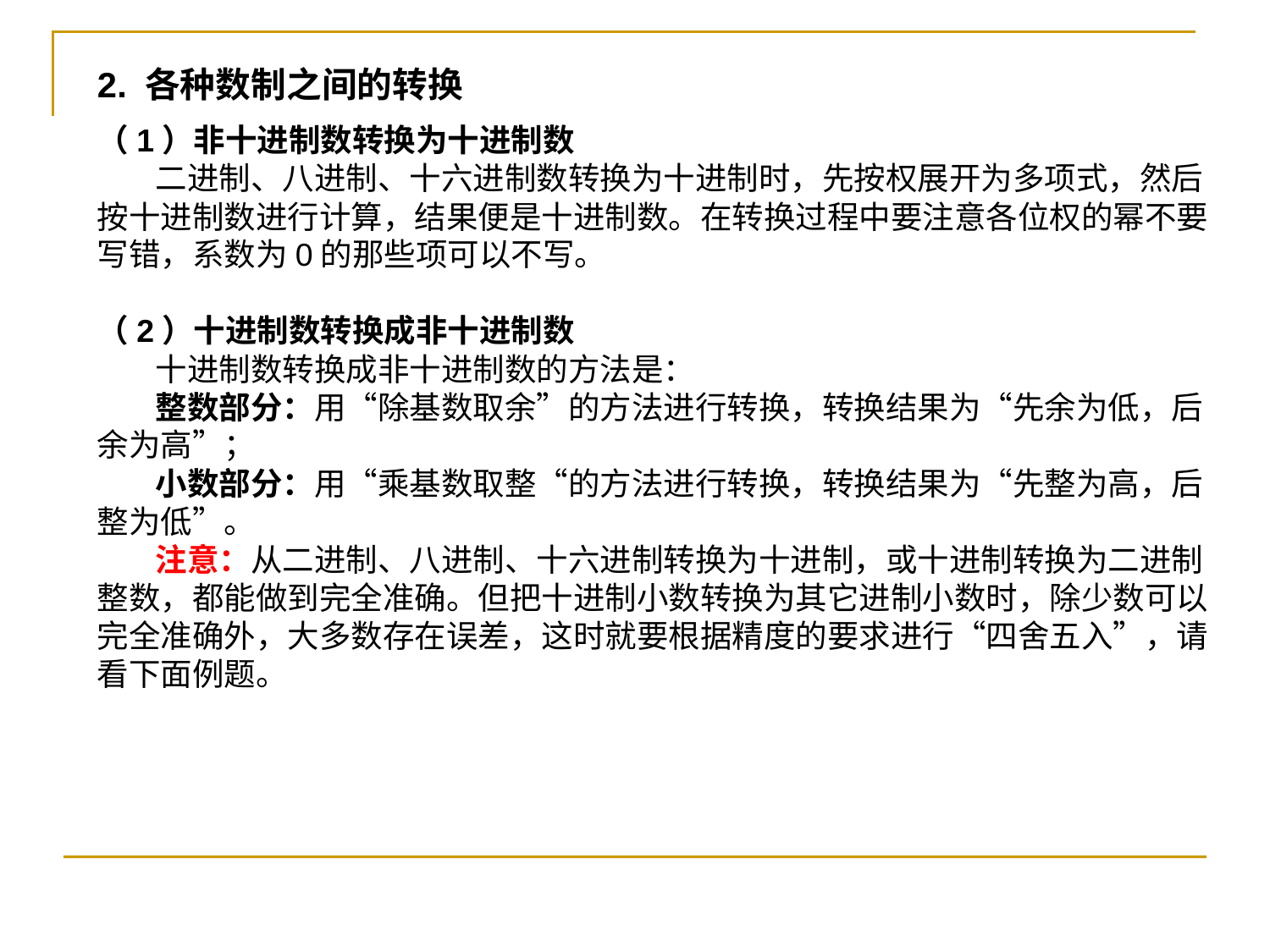

2. 各种数制之间的转换
（1）非十进制数转换为十进制数
       二进制、八进制、十六进制数转换为十进制时，先按权展开为多项式，然后按十进制数进行计算，结果便是十进制数。在转换过程中要注意各位权的幂不要写错，系数为0的那些项可以不写。

（2）十进制数转换成非十进制数
       十进制数转换成非十进制数的方法是：
       整数部分：用“除基数取余”的方法进行转换，转换结果为“先余为低，后余为高”；
       小数部分：用“乘基数取整“的方法进行转换，转换结果为“先整为高，后整为低”。
       注意：从二进制、八进制、十六进制转换为十进制，或十进制转换为二进制整数，都能做到完全准确。但把十进制小数转换为其它进制小数时，除少数可以完全准确外，大多数存在误差，这时就要根据精度的要求进行“四舍五入”，请看下面例题。